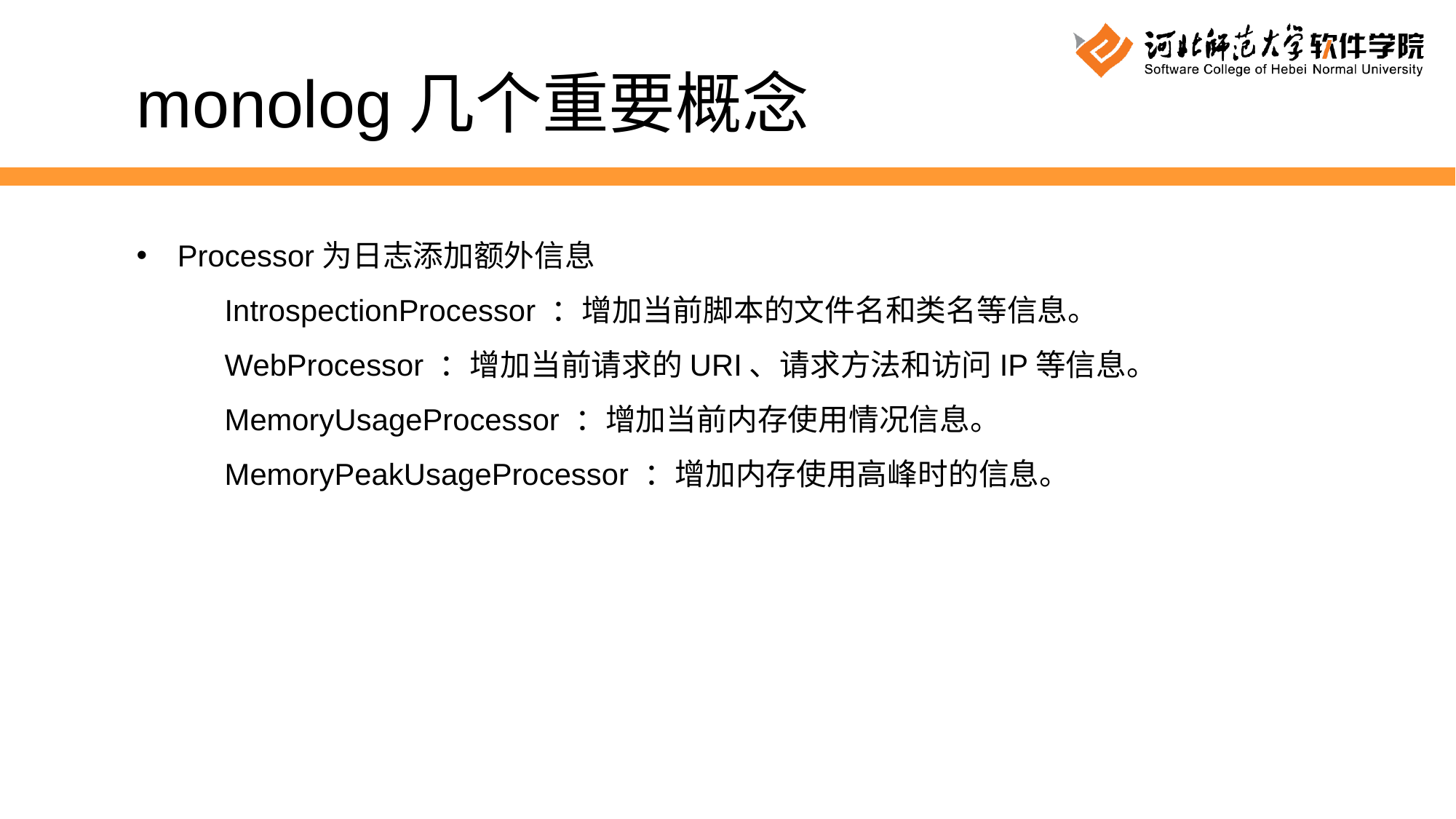

monolog几个重要概念

Processor为日志添加额外信息
    IntrospectionProcessor ：增加当前脚本的文件名和类名等信息。
    WebProcessor ：增加当前请求的URI、请求方法和访问IP等信息。
    MemoryUsageProcessor ：增加当前内存使用情况信息。
    MemoryPeakUsageProcessor ：增加内存使用高峰时的信息。